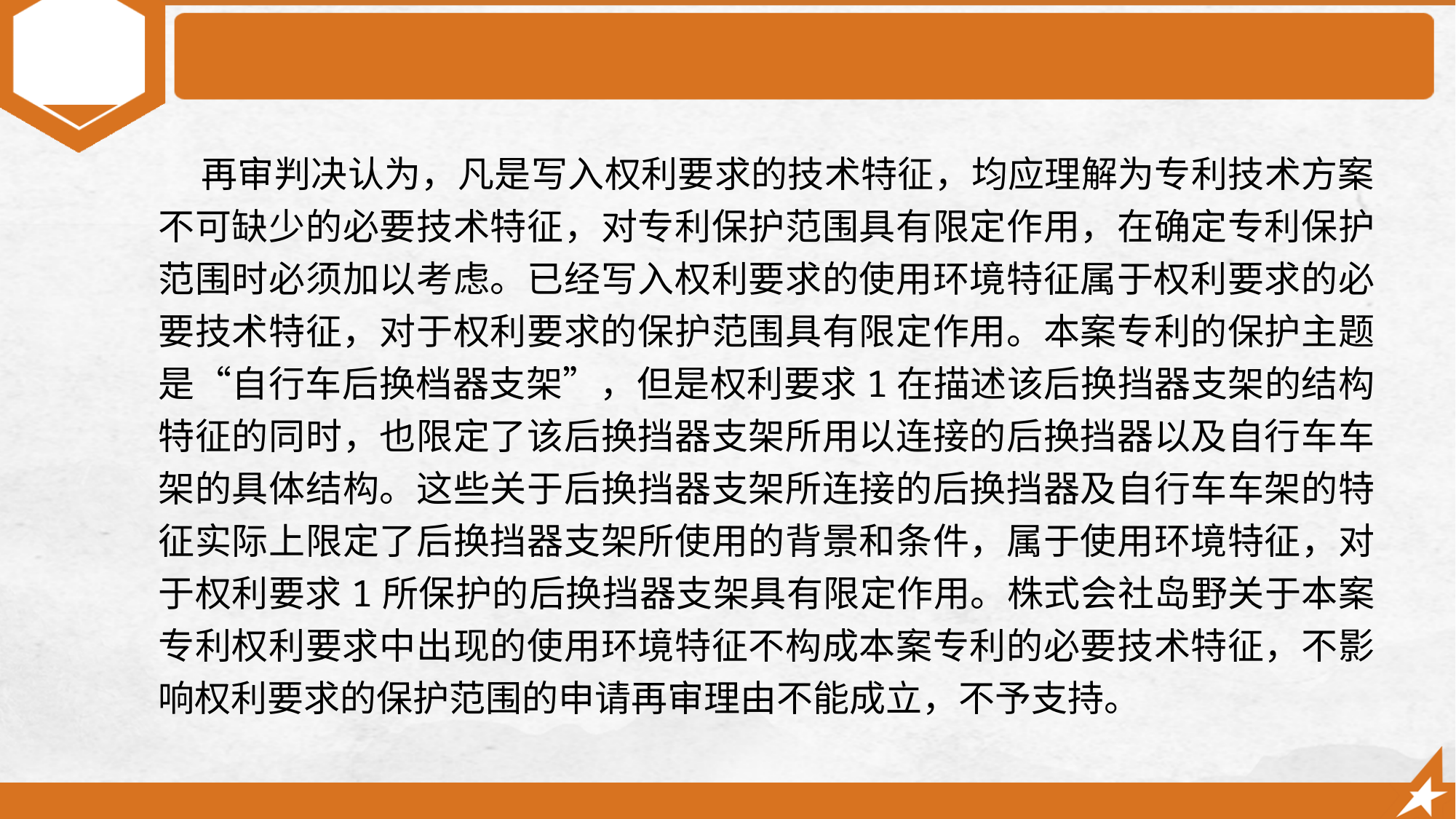

再审判决认为，凡是写入权利要求的技术特征，均应理解为专利技术方案不可缺少的必要技术特征，对专利保护范围具有限定作用，在确定专利保护范围时必须加以考虑。已经写入权利要求的使用环境特征属于权利要求的必要技术特征，对于权利要求的保护范围具有限定作用。本案专利的保护主题是“自行车后换档器支架”，但是权利要求1在描述该后换挡器支架的结构特征的同时，也限定了该后换挡器支架所用以连接的后换挡器以及自行车车架的具体结构。这些关于后换挡器支架所连接的后换挡器及自行车车架的特征实际上限定了后换挡器支架所使用的背景和条件，属于使用环境特征，对于权利要求1所保护的后换挡器支架具有限定作用。株式会社岛野关于本案专利权利要求中出现的使用环境特征不构成本案专利的必要技术特征，不影响权利要求的保护范围的申请再审理由不能成立，不予支持。